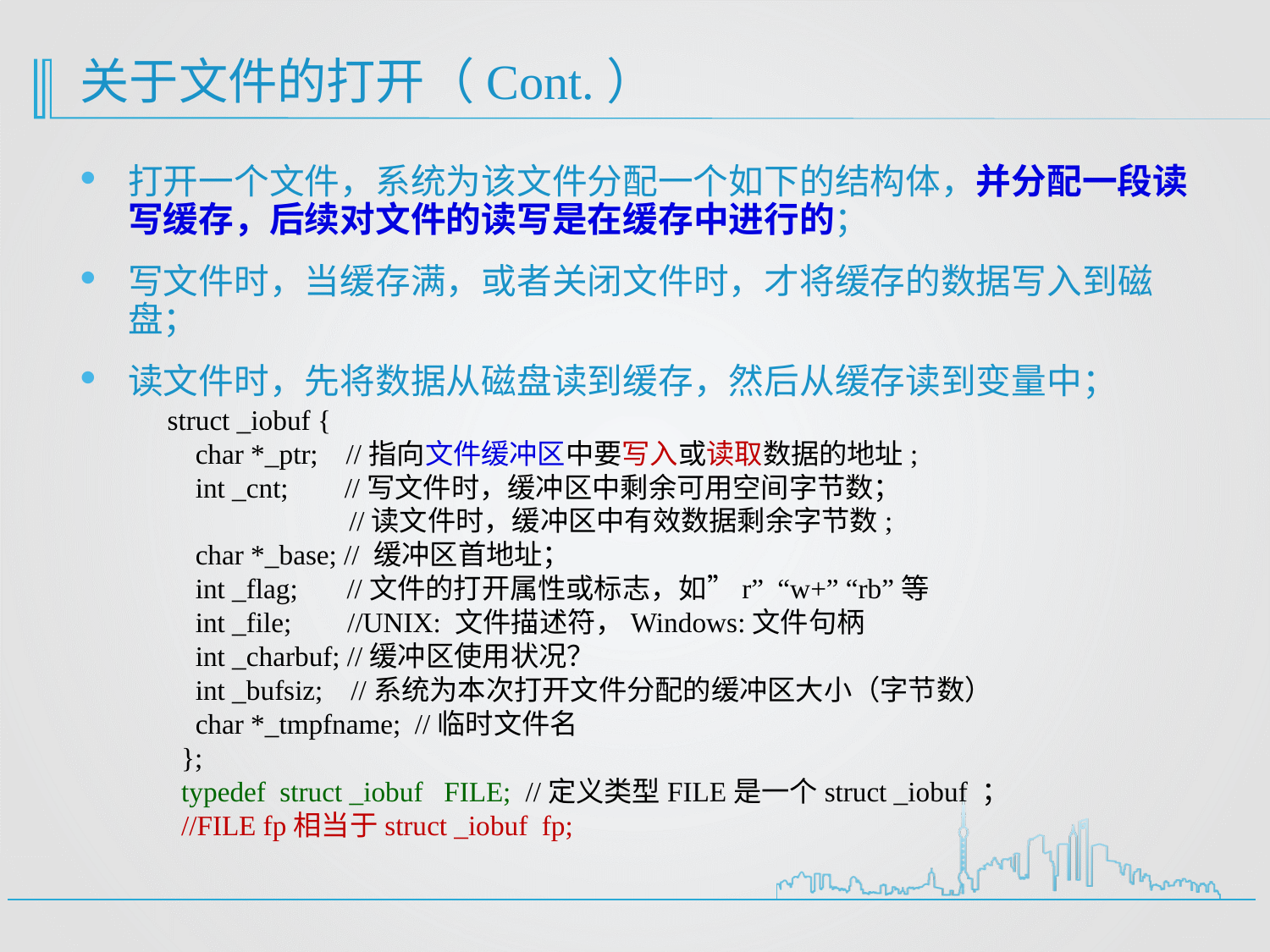

# 关于文件的打开（Cont.）
打开一个文件，系统为该文件分配一个如下的结构体，并分配一段读写缓存，后续对文件的读写是在缓存中进行的；
写文件时，当缓存满，或者关闭文件时，才将缓存的数据写入到磁盘；
读文件时，先将数据从磁盘读到缓存，然后从缓存读到变量中；
struct _iobuf {
    char *_ptr;    //指向文件缓冲区中要写入或读取数据的地址;
    int _cnt;        //写文件时，缓冲区中剩余可用空间字节数；
                          //读文件时，缓冲区中有效数据剩余字节数;
    char *_base; // 缓冲区首地址；
    int _flag;       //文件的打开属性或标志，如”r”  “w+” “rb”等
    int _file;        //UNIX: 文件描述符，Windows:文件句柄
    int _charbuf; //缓冲区使用状况？
    int _bufsiz;    //系统为本次打开文件分配的缓冲区大小（字节数）
    char *_tmpfname;  //临时文件名
  };
  typedef  struct _iobuf   FILE;  //定义类型FILE是一个struct _iobuf ；
  //FILE fp相当于struct _iobuf  fp;